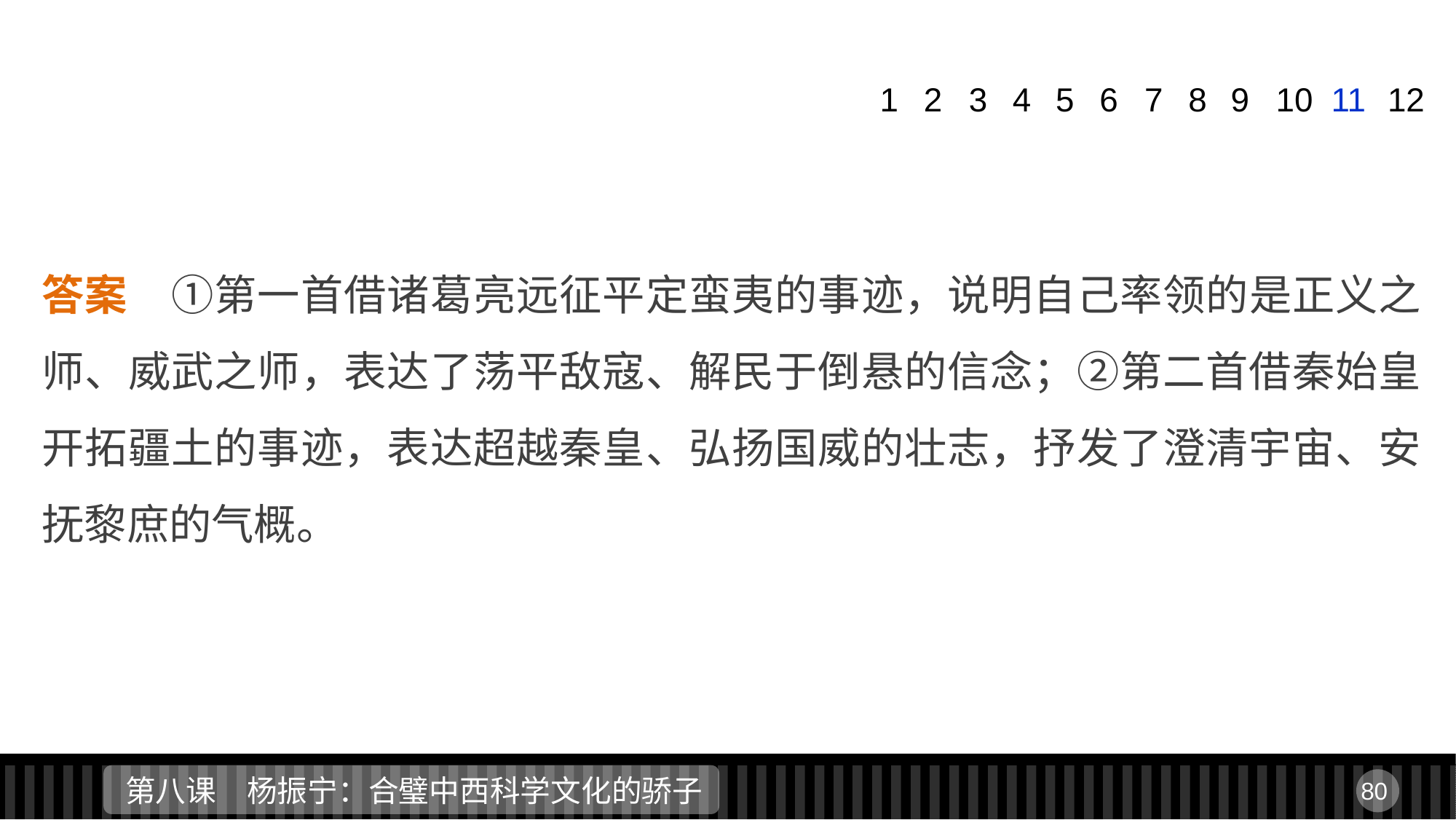

1
2
3
4
5
6
7
8
9
11
12
10
答案　①第一首借诸葛亮远征平定蛮夷的事迹，说明自己率领的是正义之师、威武之师，表达了荡平敌寇、解民于倒悬的信念；②第二首借秦始皇开拓疆土的事迹，表达超越秦皇、弘扬国威的壮志，抒发了澄清宇宙、安抚黎庶的气概。